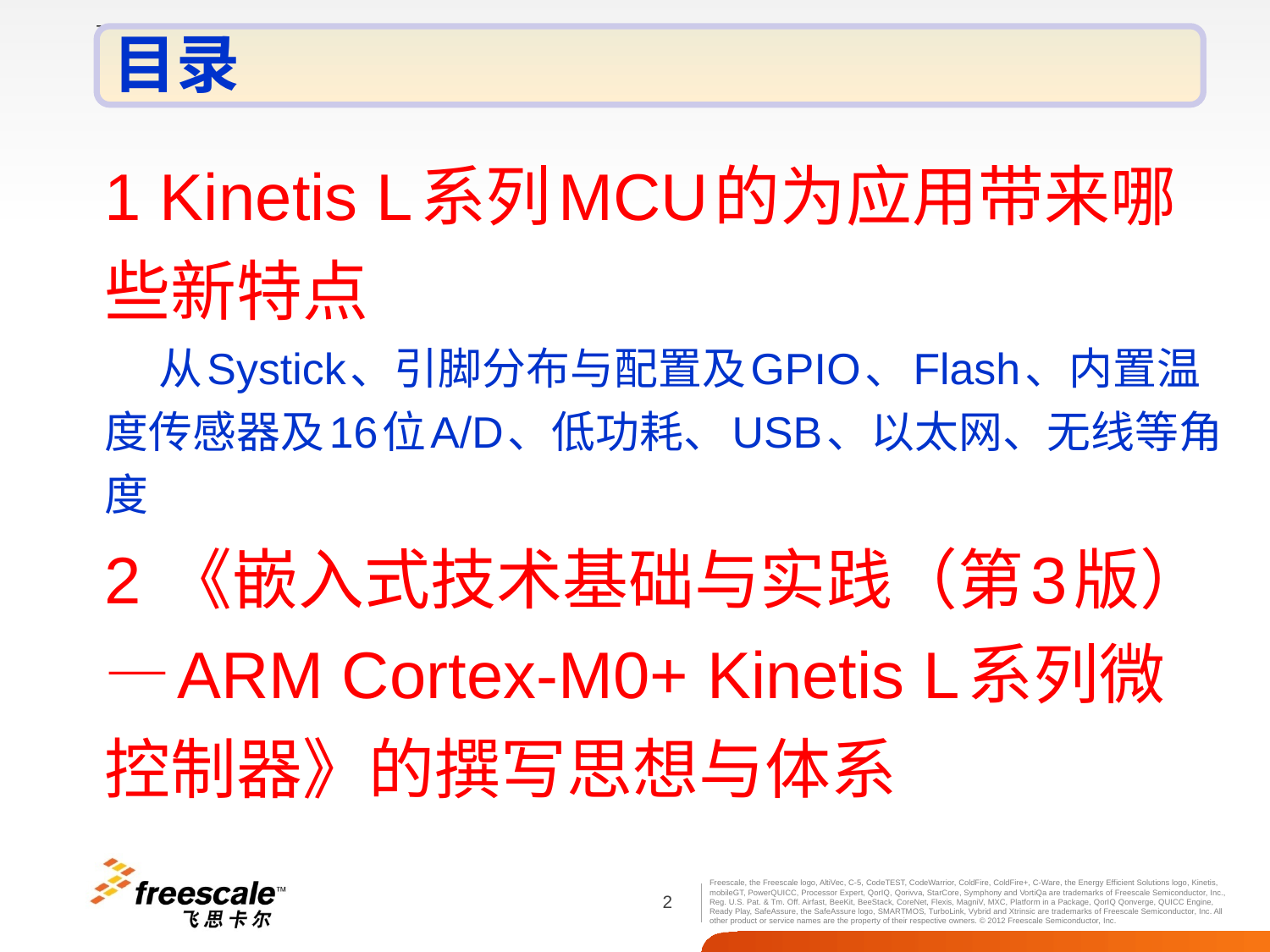

目录
1 Kinetis L系列MCU的为应用带来哪些新特点
     从Systick、引脚分布与配置及GPIO、Flash、内置温度传感器及16位A/D、低功耗、USB、以太网、无线等角度
2 《嵌入式技术基础与实践（第3版）—ARM Cortex-M0+ Kinetis L系列微控制器》的撰写思想与体系